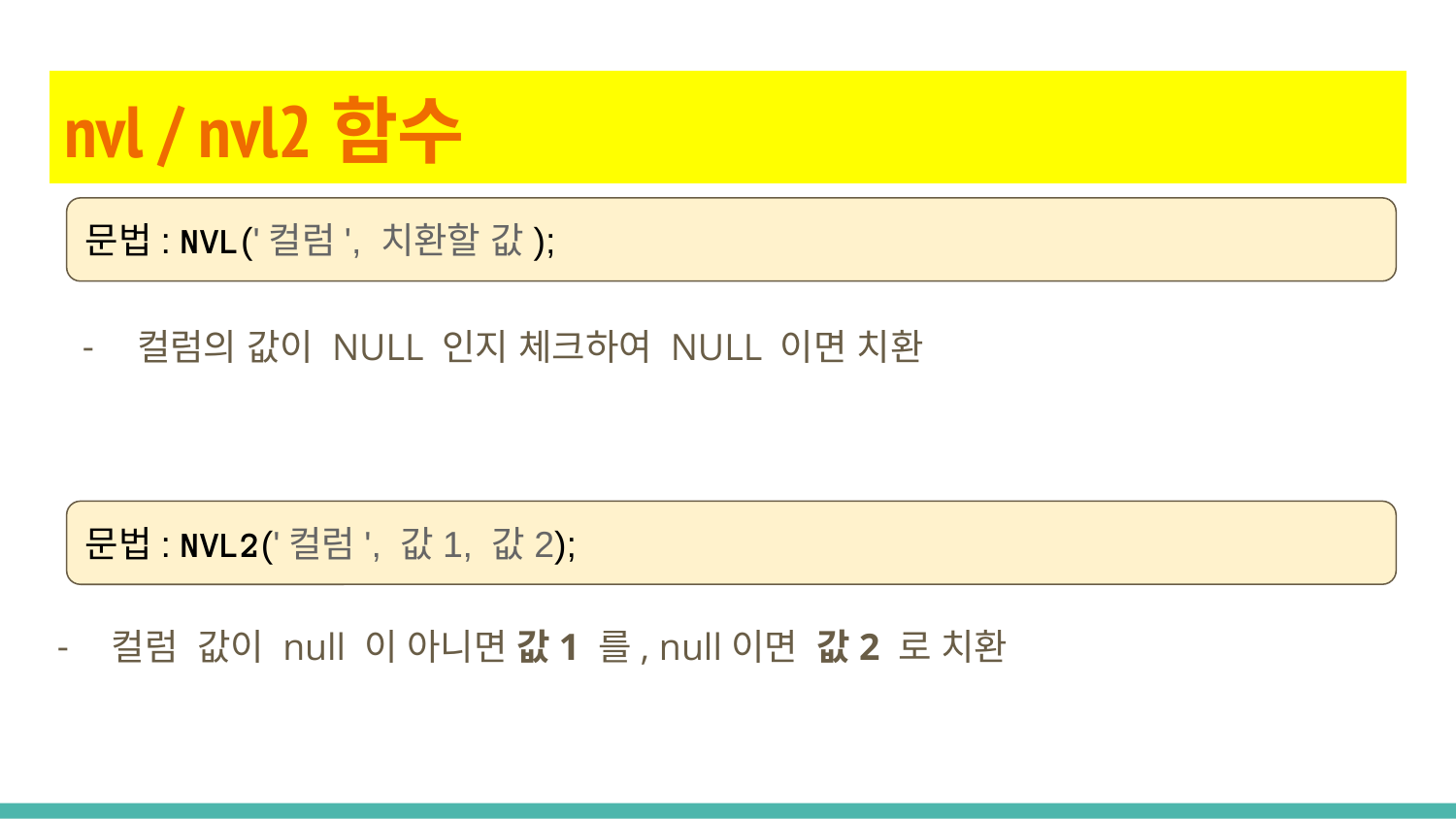

# nvl / nvl2함수
문법: NVL('컬럼', 치환할 값);
컬럼의 값이 NULL 인지 체크하여 NULL 이면 치환

문법: NVL2('컬럼', 값1, 값2);
컬럼  값이 null 이 아니면 값1 를, null이면  값2 로 치환